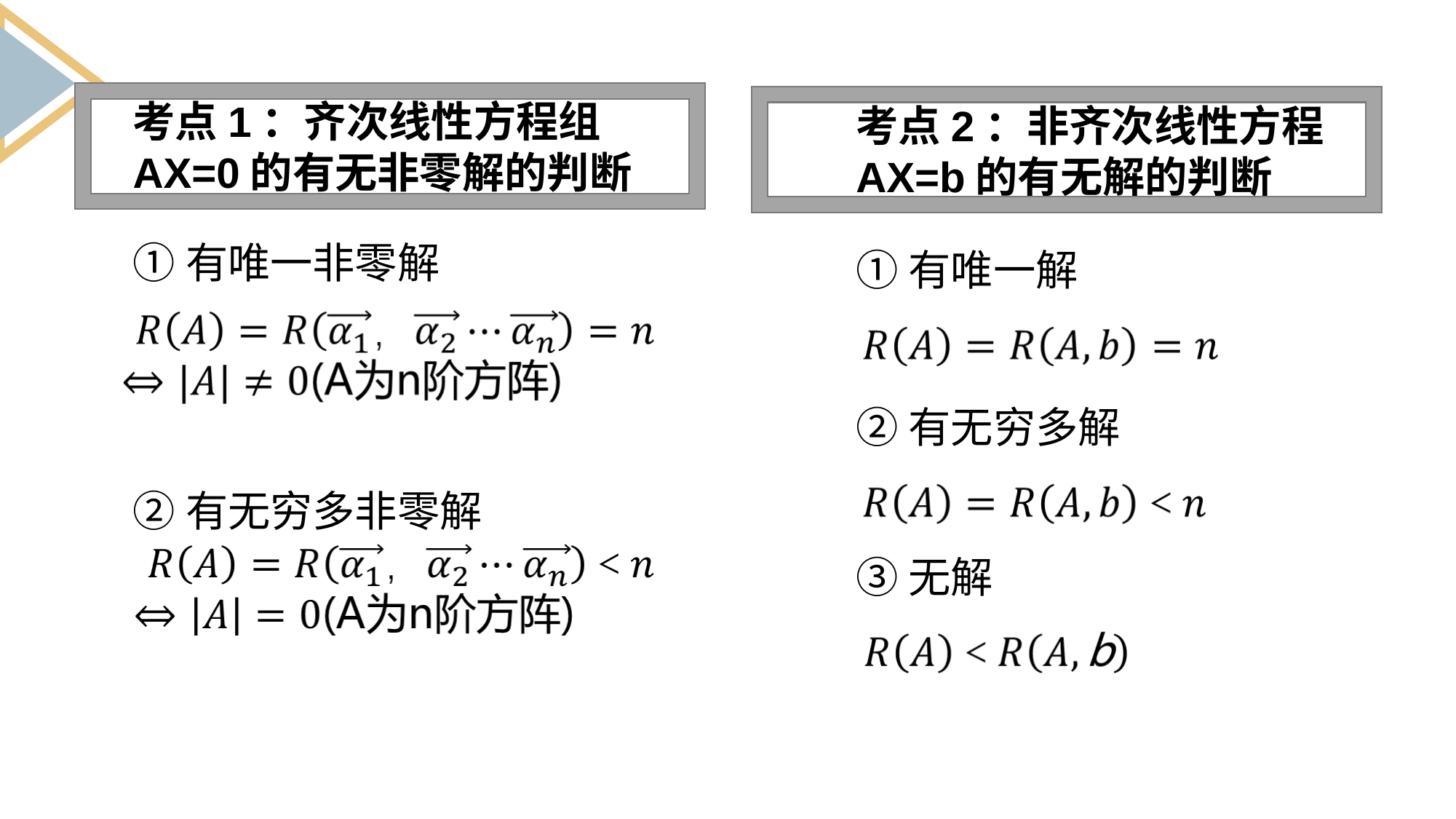

考点1：齐次线性方程组AX=0的有无非零解的判断
考点2：非齐次线性方程AX=b的有无解的判断
①有唯一非零解
①有唯一解

②有无穷多解

②有无穷多非零解

③无解